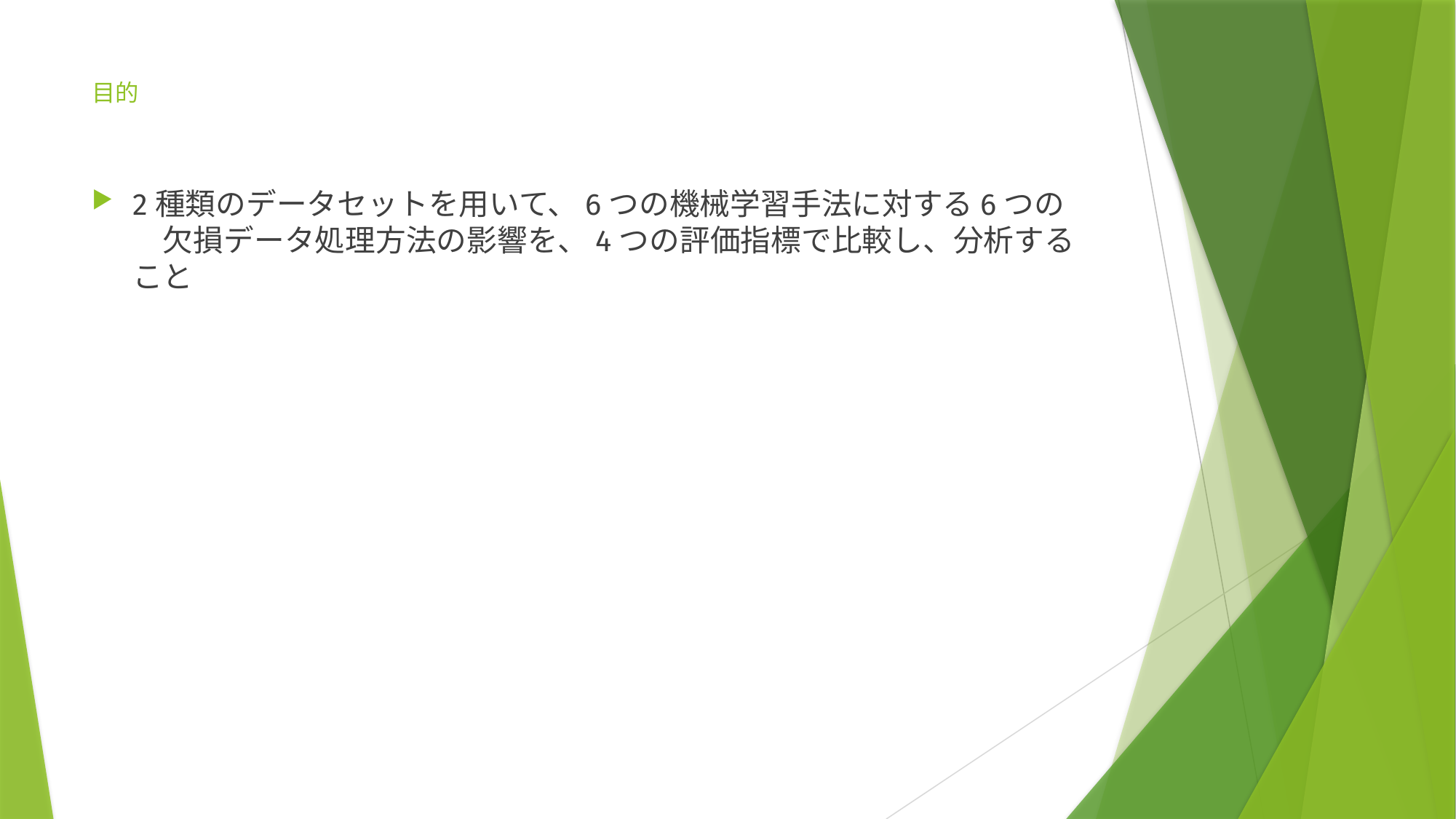

# 目的
2種類のデータセットを用いて、6つの機械学習手法に対する6つの　　欠損データ処理方法の影響を、4つの評価指標で比較し、分析すること